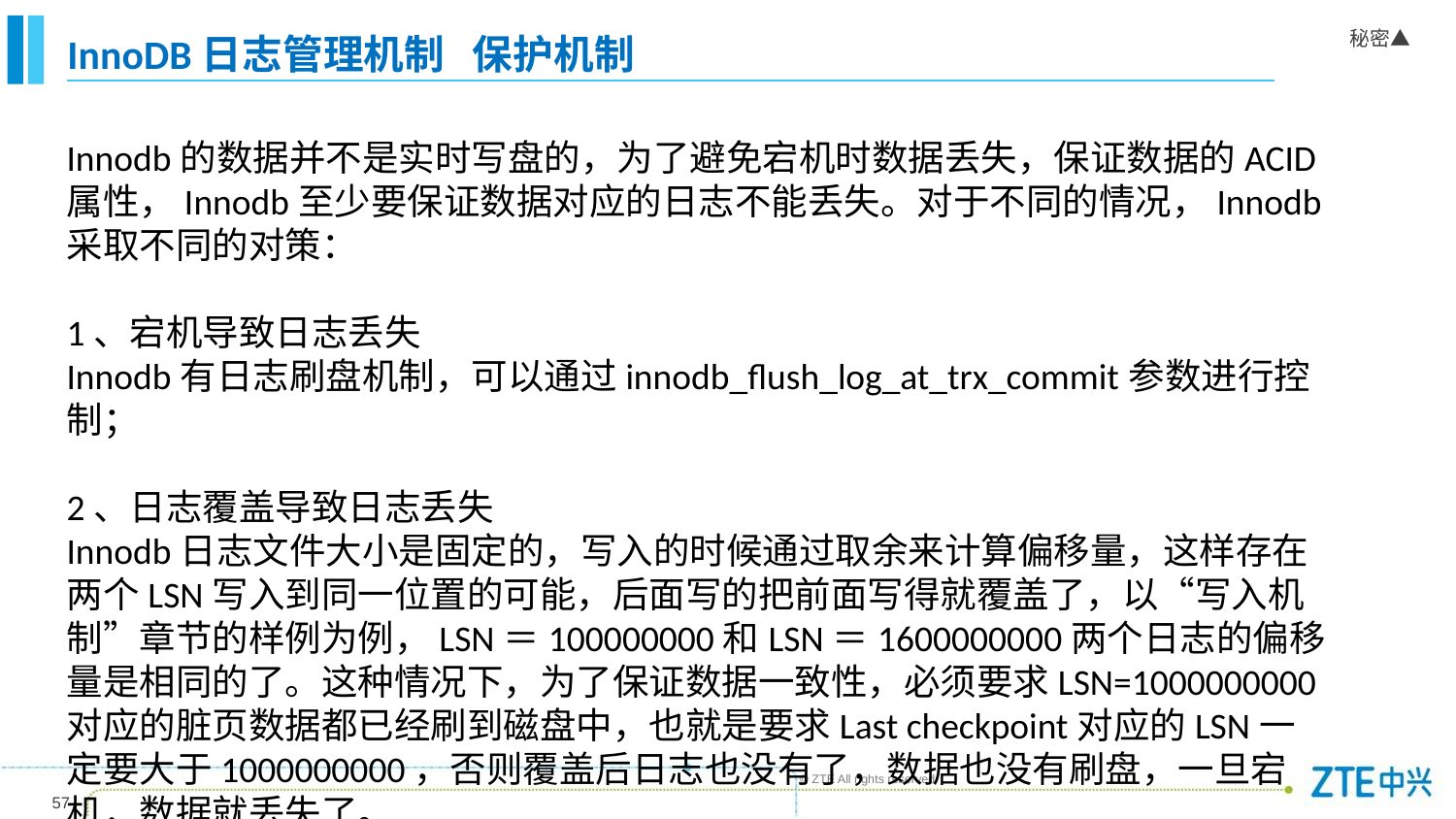

# InnoDB日志管理机制   保护机制
Innodb的数据并不是实时写盘的，为了避免宕机时数据丢失，保证数据的ACID属性，Innodb至少要保证数据对应的日志不能丢失。对于不同的情况，Innodb采取不同的对策：

1、宕机导致日志丢失
Innodb有日志刷盘机制，可以通过innodb_flush_log_at_trx_commit参数进行控制；

2、日志覆盖导致日志丢失
Innodb日志文件大小是固定的，写入的时候通过取余来计算偏移量，这样存在两个LSN写入到同一位置的可能，后面写的把前面写得就覆盖了，以“写入机制”章节的样例为例，LSN＝100000000和LSN＝1600000000两个日志的偏移量是相同的了。这种情况下，为了保证数据一致性，必须要求LSN=1000000000对应的脏页数据都已经刷到磁盘中，也就是要求Last checkpoint对应的LSN一定要大于1000000000，否则覆盖后日志也没有了，数据也没有刷盘，一旦宕机，数据就丢失了。